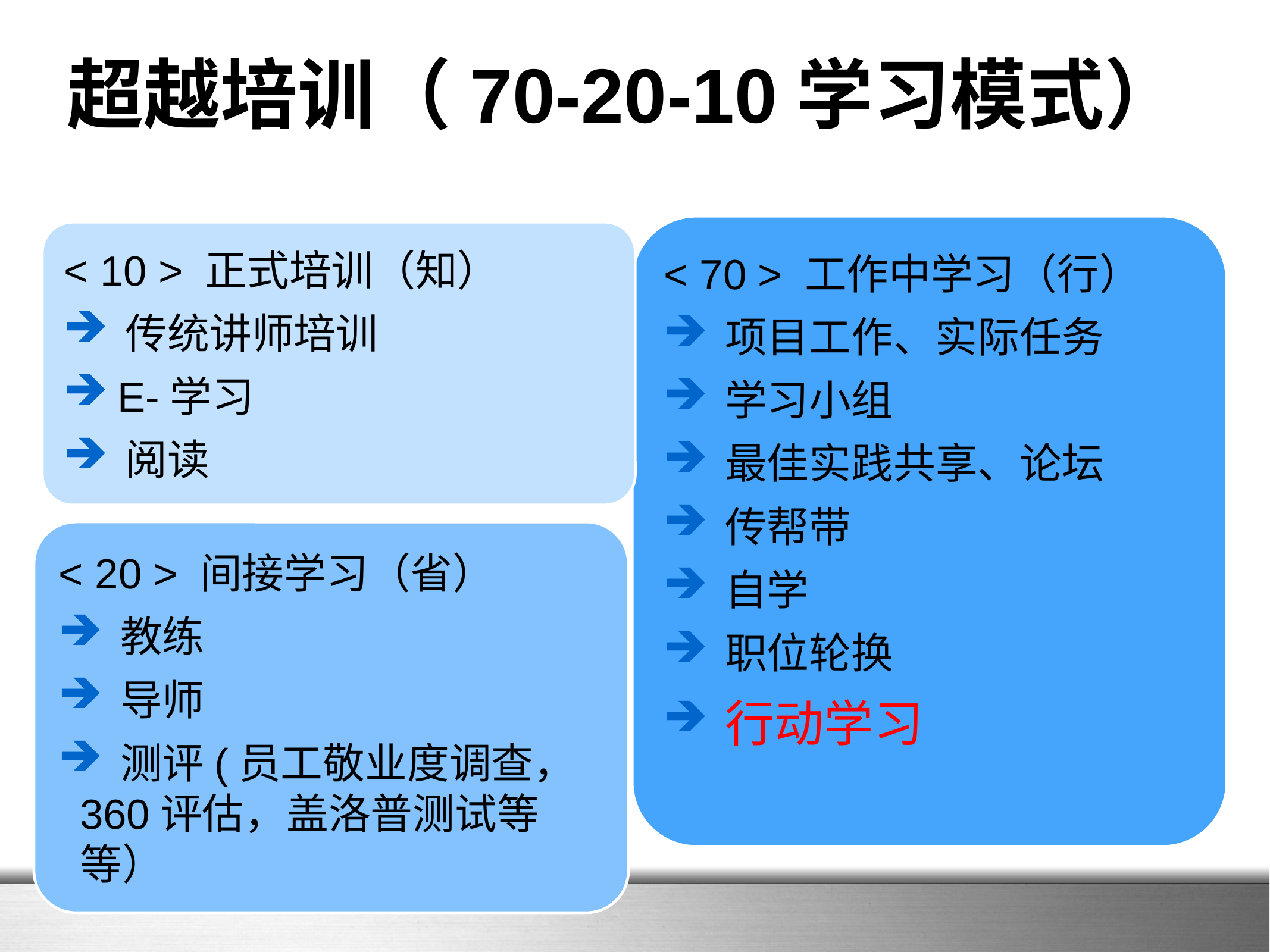

# 超越培训（70-20-10学习模式）
< 70 > 工作中学习（行）
 项目工作、实际任务
 学习小组
 最佳实践共享、论坛
 传帮带
 自学
 职位轮换
 行动学习

< 10 > 正式培训（知）
 传统讲师培训
 E-学习
 阅读
< 20 > 间接学习（省）
 教练
 导师
 测评(员工敬业度调查，360评估，盖洛普测试等等）